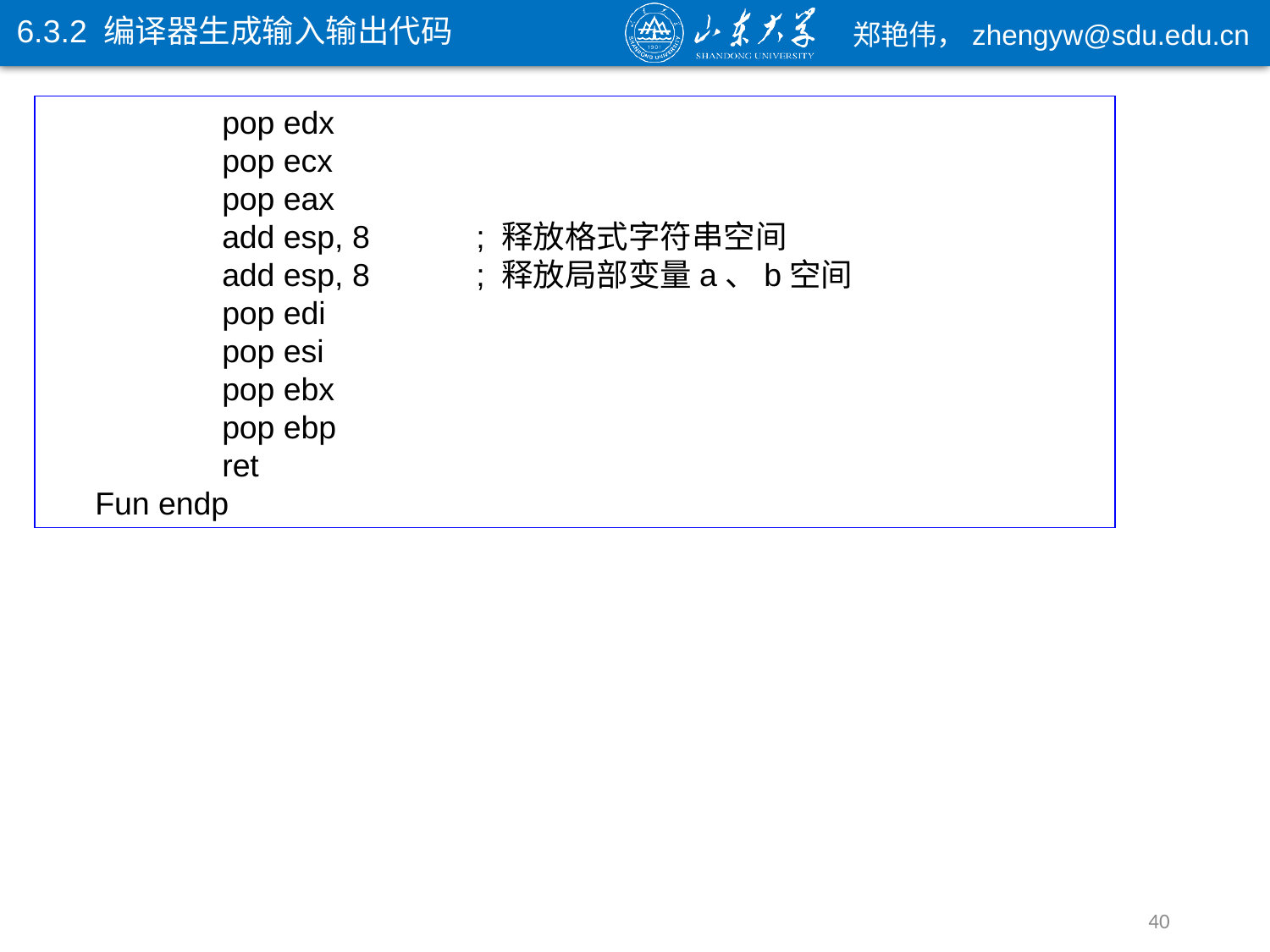

6.3.2 编译器生成输入输出代码
		pop edx
		pop ecx
		pop eax
		add esp, 8	; 释放格式字符串空间
		add esp, 8	; 释放局部变量a、b空间
		pop edi
		pop esi
		pop ebx
		pop ebp
		ret
	Fun endp
40